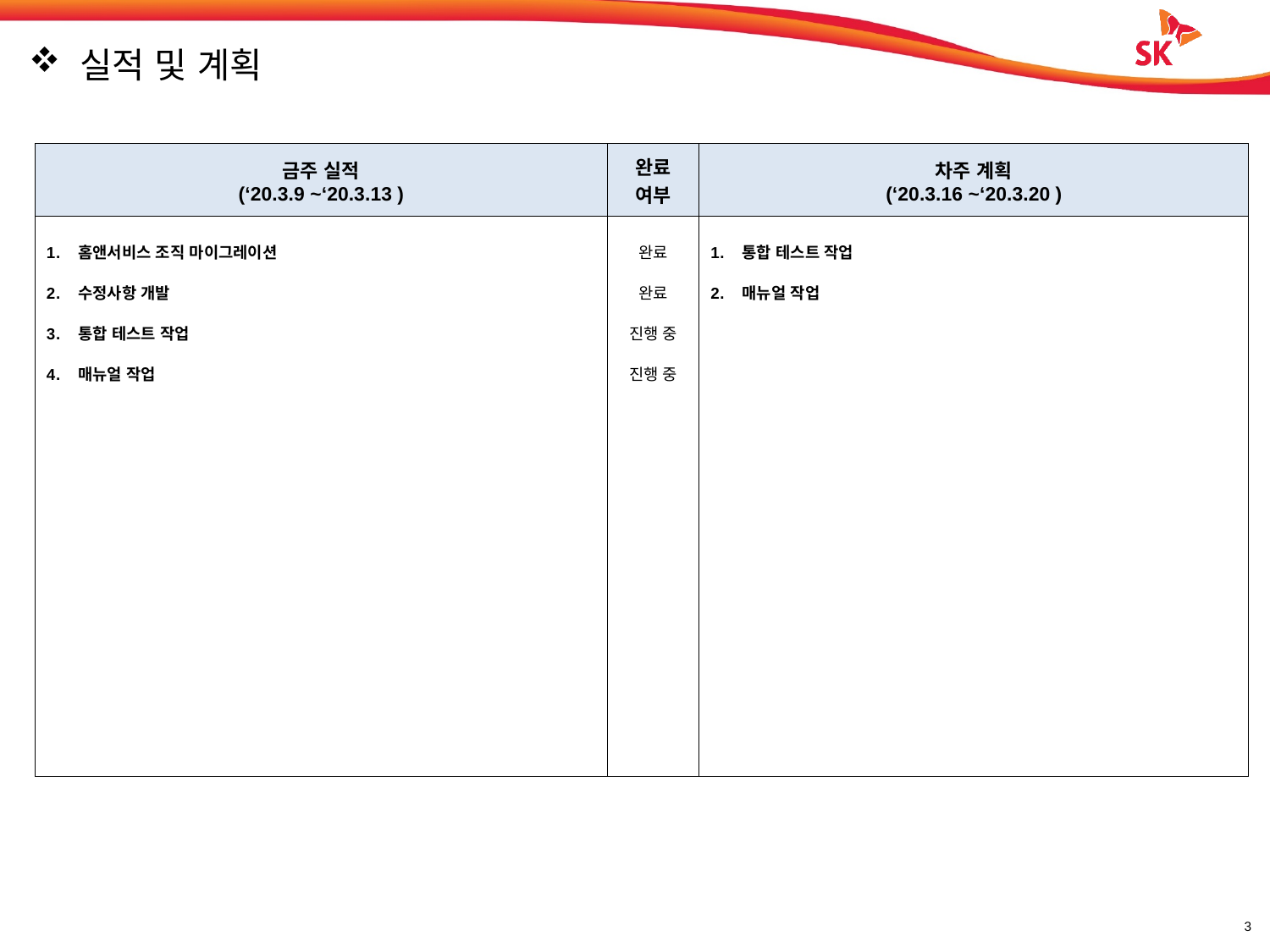

실적 및 계획
| 금주 실적 (‘20.3.9 ~‘20.3.13 ) | 완료 여부 | 차주 계획 (‘20.3.16 ~‘20.3.20 ) |
| --- | --- | --- |
| 홈앤서비스 조직 마이그레이션 수정사항 개발 통합 테스트 작업 매뉴얼 작업 | 완료 완료 진행 중 진행 중 | 통합 테스트 작업 매뉴얼 작업 |